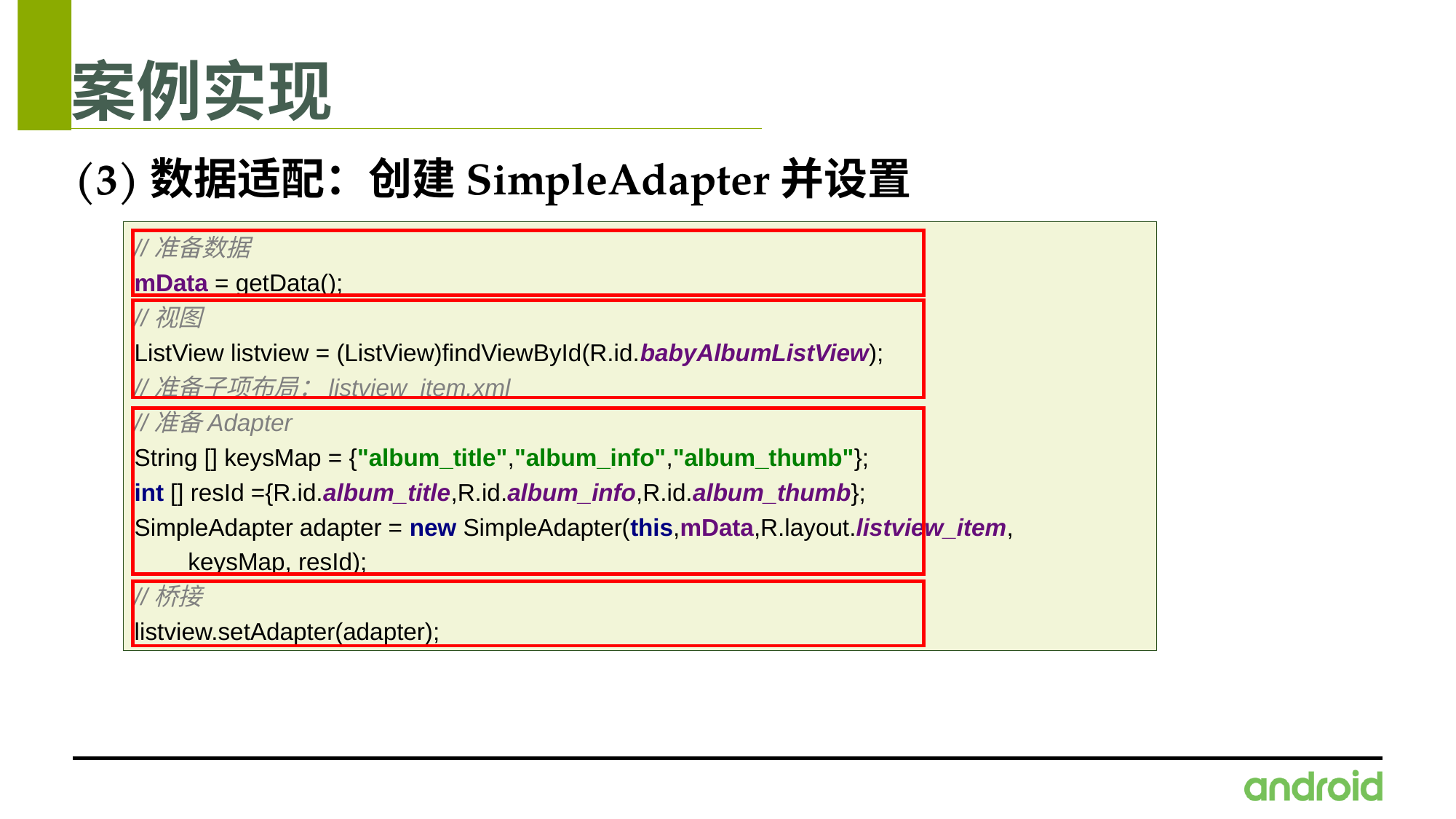

# 案例实现
(3)数据适配：创建SimpleAdapter并设置
//准备数据
mData = getData();
//视图
ListView listview = (ListView)findViewById(R.id.babyAlbumListView);
//准备子项布局：listview_item.xml
//准备Adapter
String [] keysMap = {"album_title","album_info","album_thumb"};
int [] resId ={R.id.album_title,R.id.album_info,R.id.album_thumb};
SimpleAdapter adapter = new SimpleAdapter(this,mData,R.layout.listview_item,
        keysMap, resId);
//桥接
listview.setAdapter(adapter);